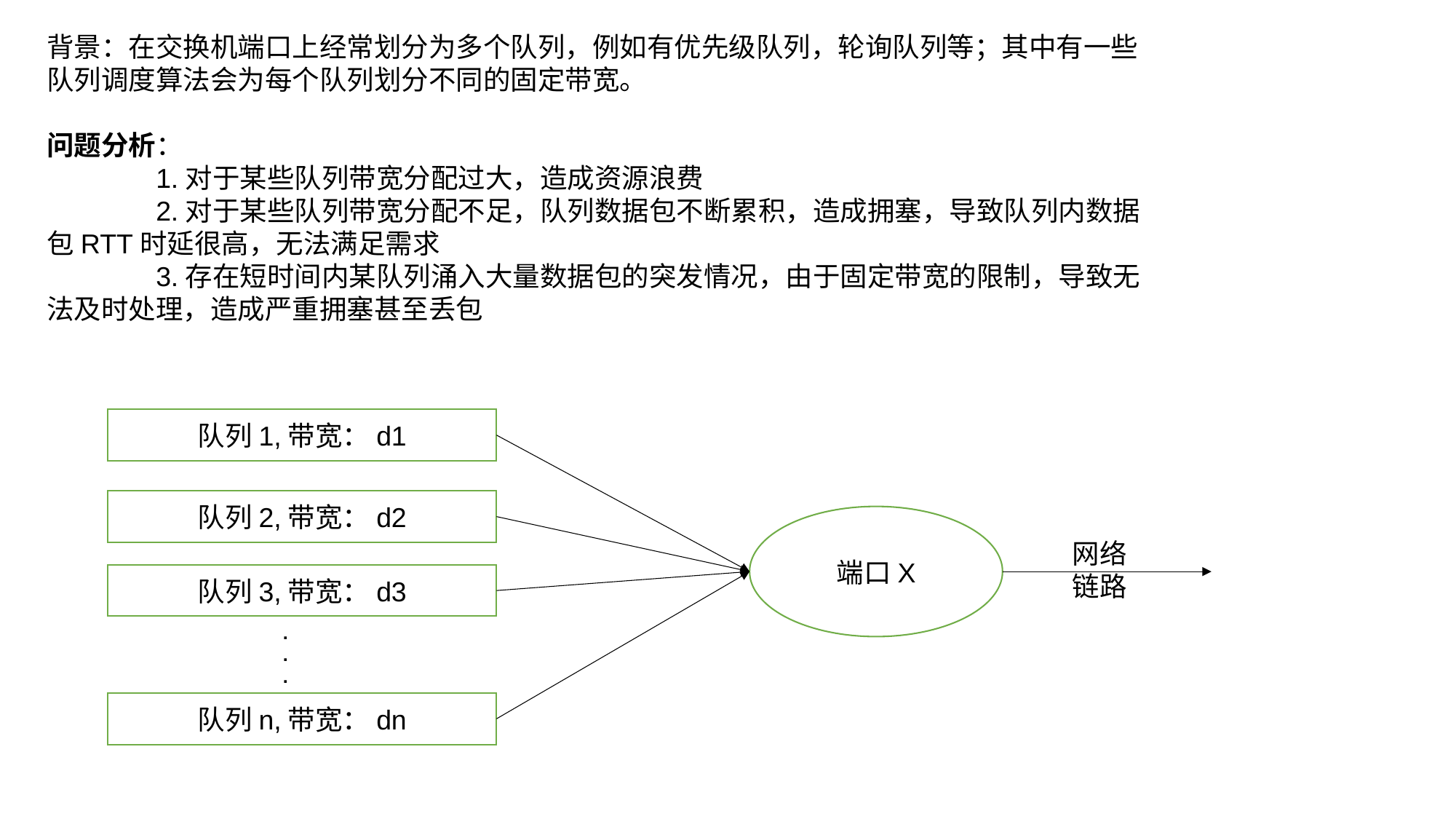

背景：在交换机端口上经常划分为多个队列，例如有优先级队列，轮询队列等；其中有一些队列调度算法会为每个队列划分不同的固定带宽。

问题分析：
	1.对于某些队列带宽分配过大，造成资源浪费
	2.对于某些队列带宽分配不足，队列数据包不断累积，造成拥塞，导致队列内数据包RTT时延很高，无法满足需求
	3.存在短时间内某队列涌入大量数据包的突发情况，由于固定带宽的限制，导致无法及时处理，造成严重拥塞甚至丢包
队列1,带宽：d1
队列2,带宽：d2
端口X
网络链路
队列3,带宽：d3
.
.
.
队列n,带宽：dn